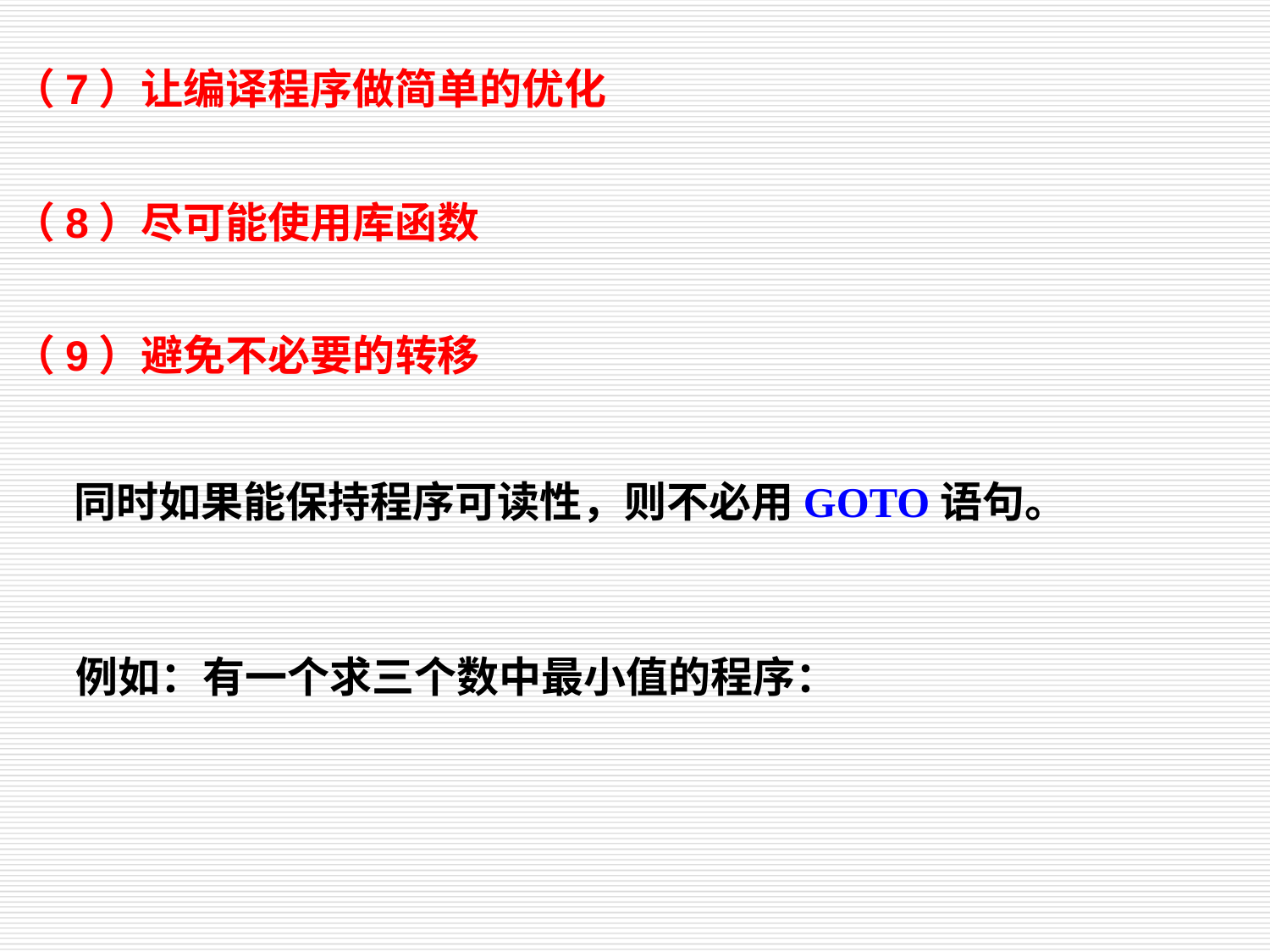

（7）让编译程序做简单的优化

（8）尽可能使用库函数

（9）避免不必要的转移

    同时如果能保持程序可读性，则不必用GOTO语句。
例如：有一个求三个数中最小值的程序：